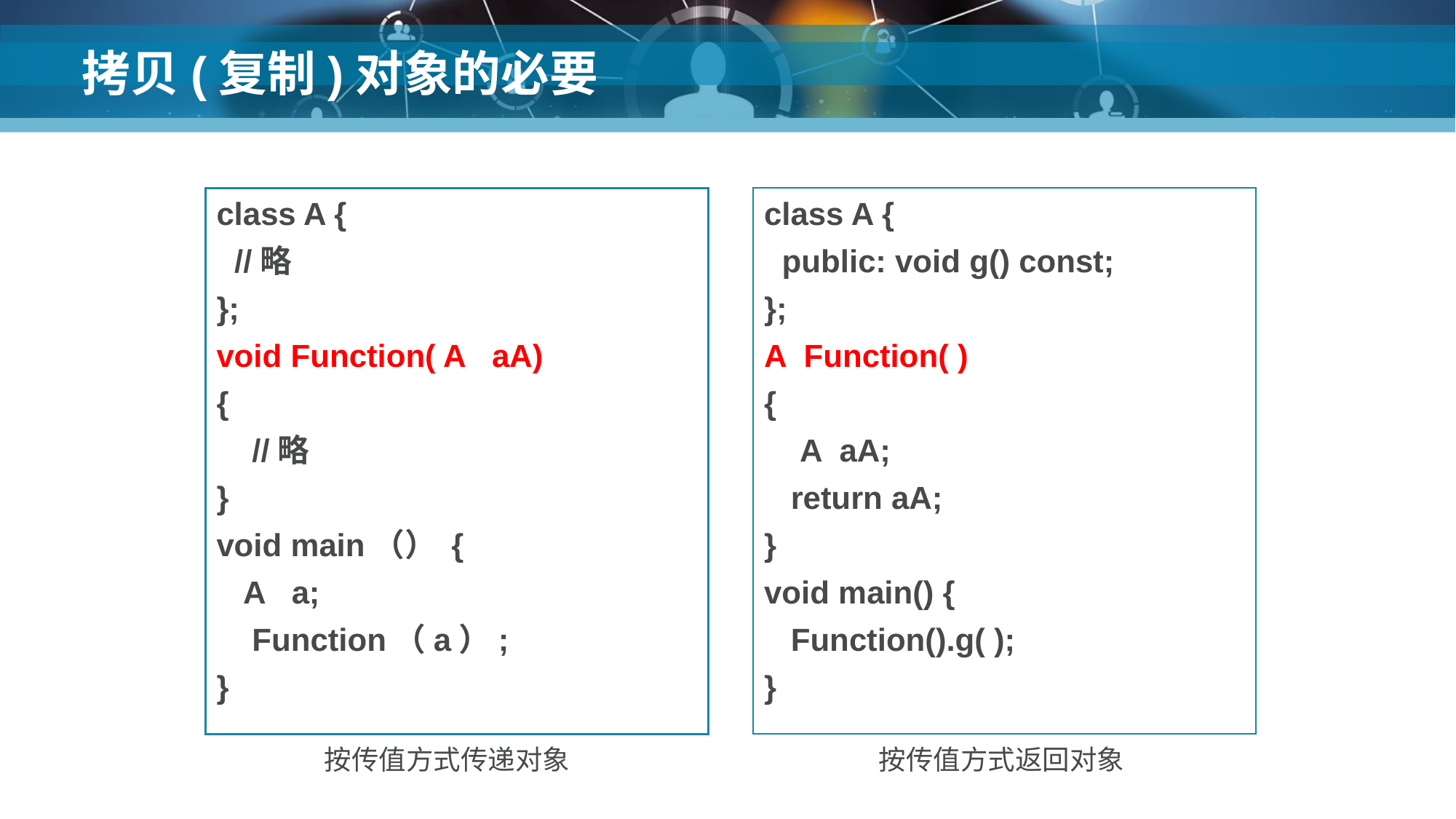

# 拷贝(复制)对象的必要
class A {
  //略
};
void Function( A   aA)
{
    //略
}
void main（） {
   A   a;
    Function（a）;
}
class A {
  public: void g() const;
};
A  Function( )
{
    A  aA;
   return aA;
}
void main() {
   Function().g( );
}
按传值方式传递对象
按传值方式返回对象